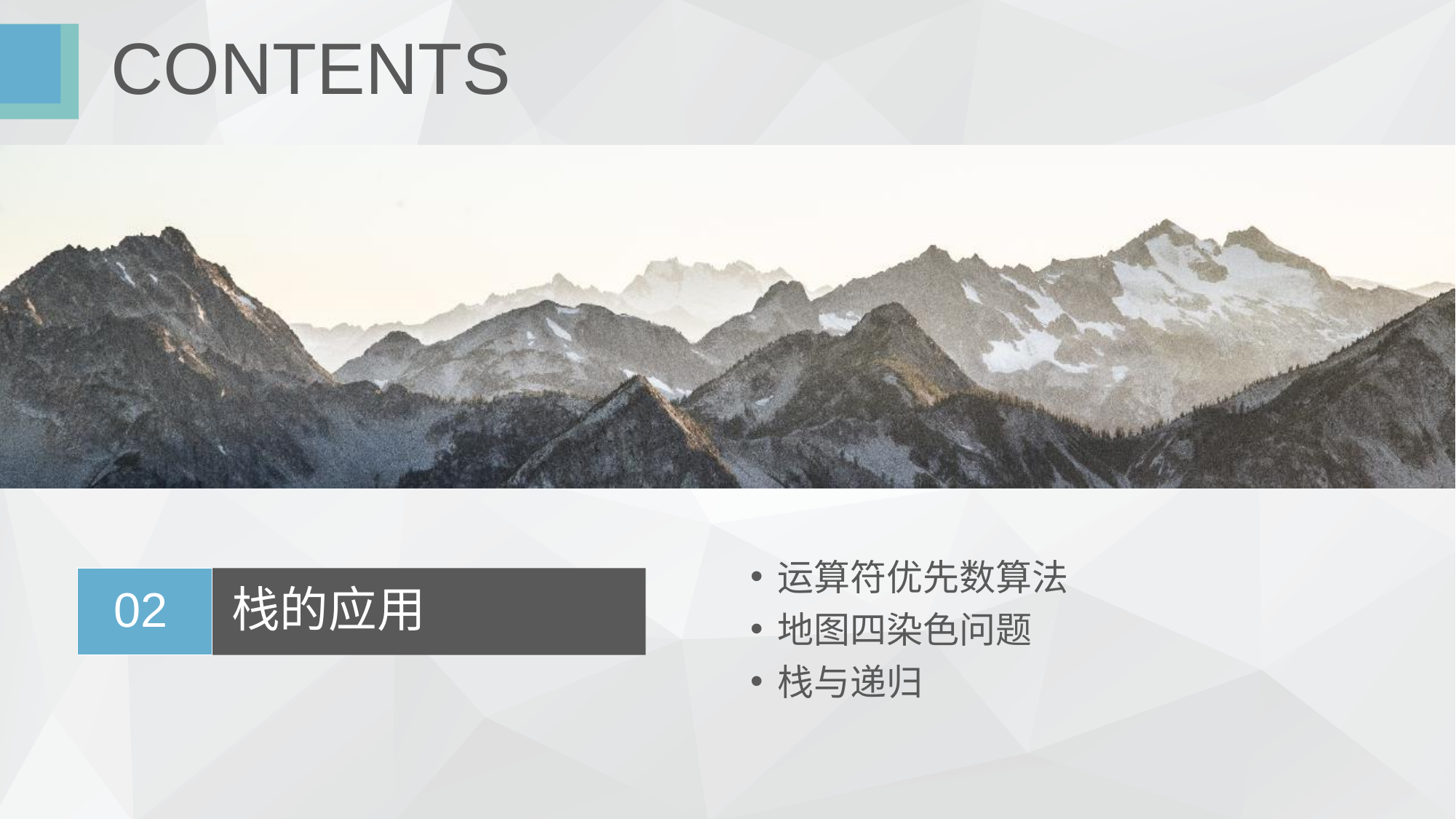

# CONTENTS
运算符优先数算法
地图四染色问题
栈与递归
02
            栈的应用
13